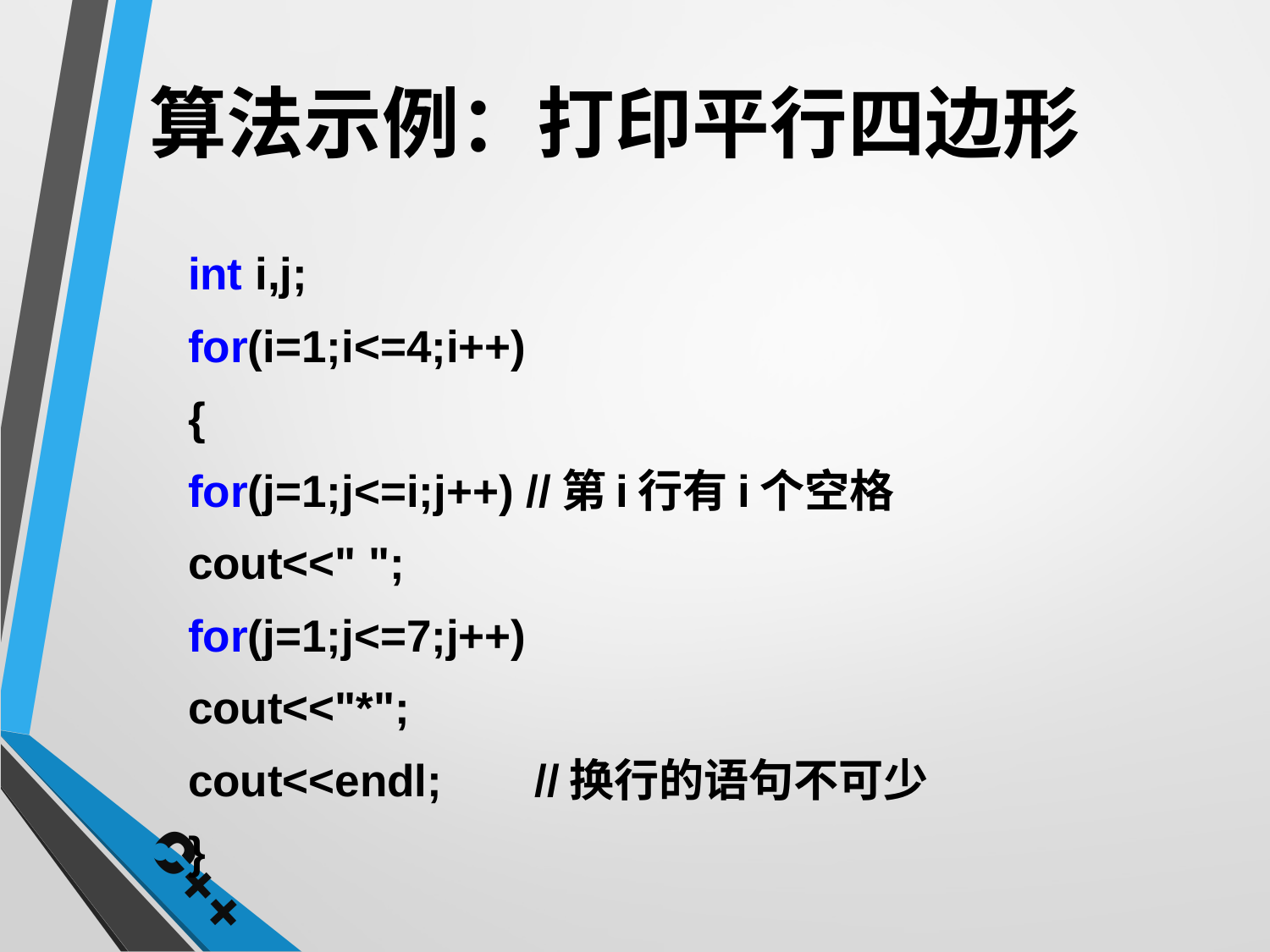

# 算法示例：打印平行四边形
	int i,j;
	for(i=1;i<=4;i++)
	{
			for(j=1;j<=i;j++) //第i行有i个空格
				cout<<" ";
			for(j=1;j<=7;j++)
				cout<<"*";
			cout<<endl;	//换行的语句不可少
	}